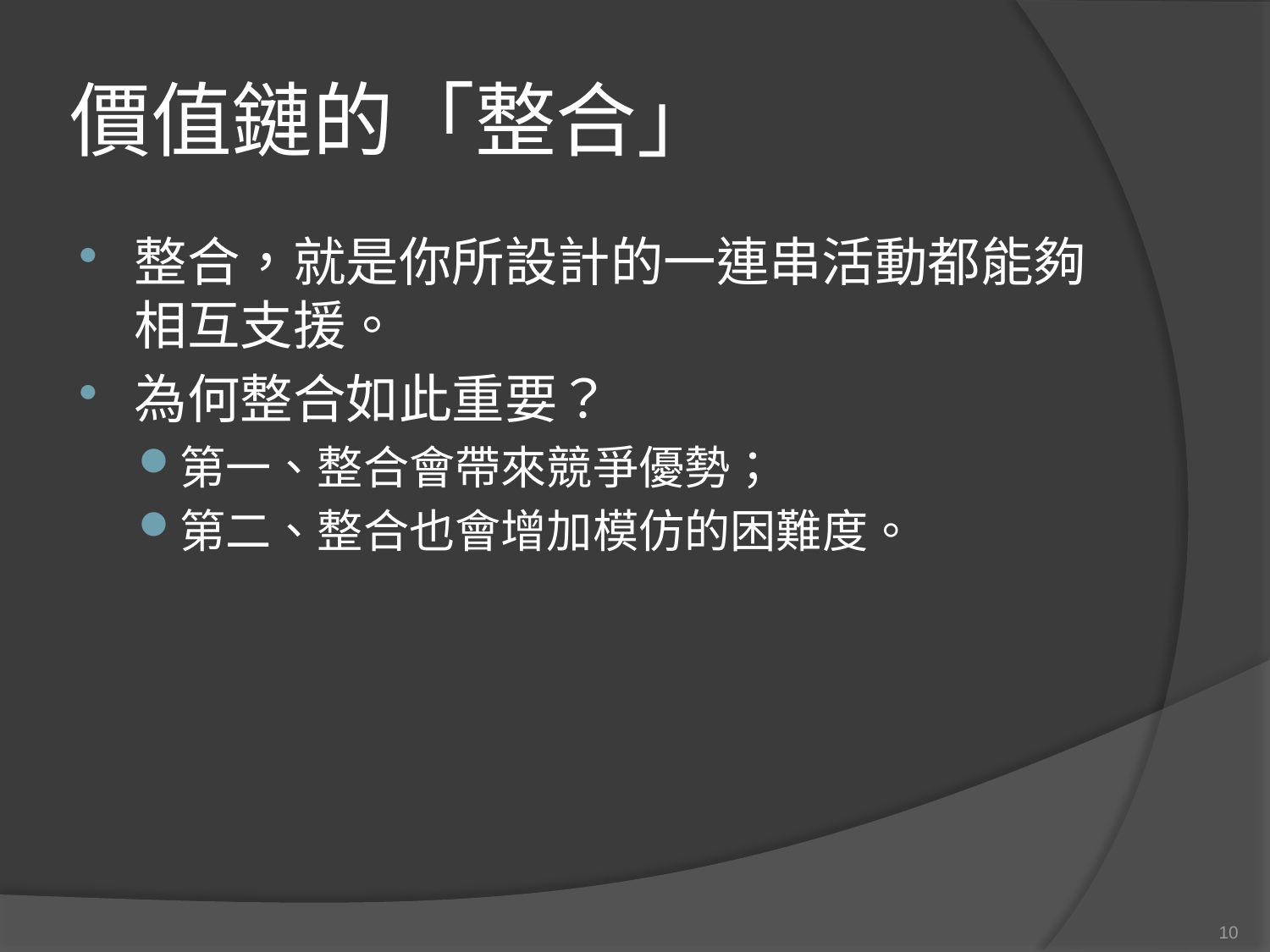

# 價值鏈的「整合」
整合，就是你所設計的一連串活動都能夠相互支援。
為何整合如此重要？
第一、整合會帶來競爭優勢；
第二、整合也會增加模仿的困難度。

10